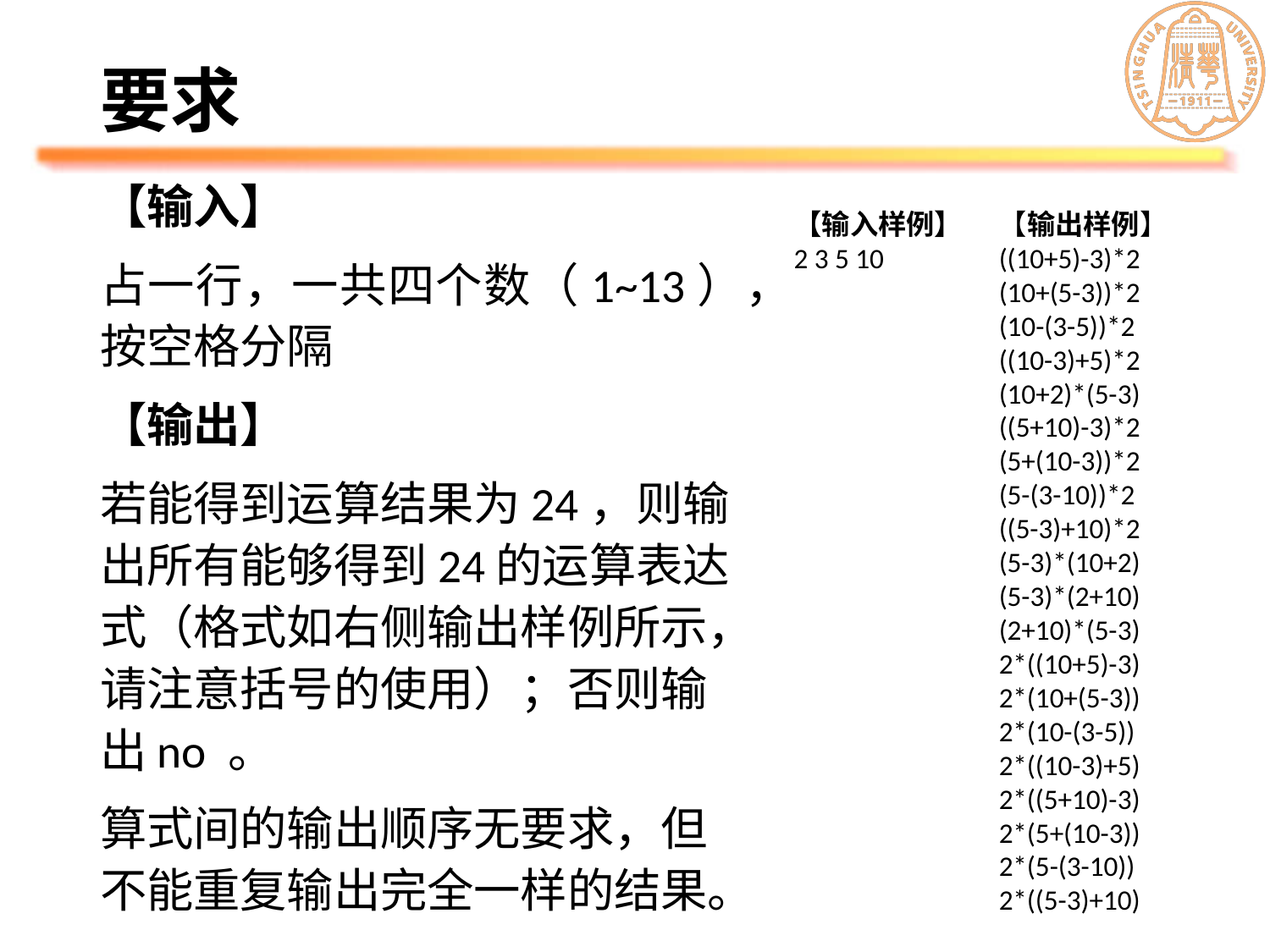

# 要求
【输入】
占一行，一共四个数（1~13），按空格分隔
【输出】
若能得到运算结果为24，则输出所有能够得到24的运算表达式（格式如右侧输出样例所示，请注意括号的使用）；否则输出no 。
算式间的输出顺序无要求，但不能重复输出完全一样的结果。
【输入样例】
2 3 5 10
【输出样例】
((10+5)-3)*2
(10+(5-3))*2
(10-(3-5))*2
((10-3)+5)*2
(10+2)*(5-3)
((5+10)-3)*2
(5+(10-3))*2
(5-(3-10))*2
((5-3)+10)*2
(5-3)*(10+2)
(5-3)*(2+10)
(2+10)*(5-3)
2*((10+5)-3)
2*(10+(5-3))
2*(10-(3-5))
2*((10-3)+5)
2*((5+10)-3)
2*(5+(10-3))
2*(5-(3-10))
2*((5-3)+10)
3